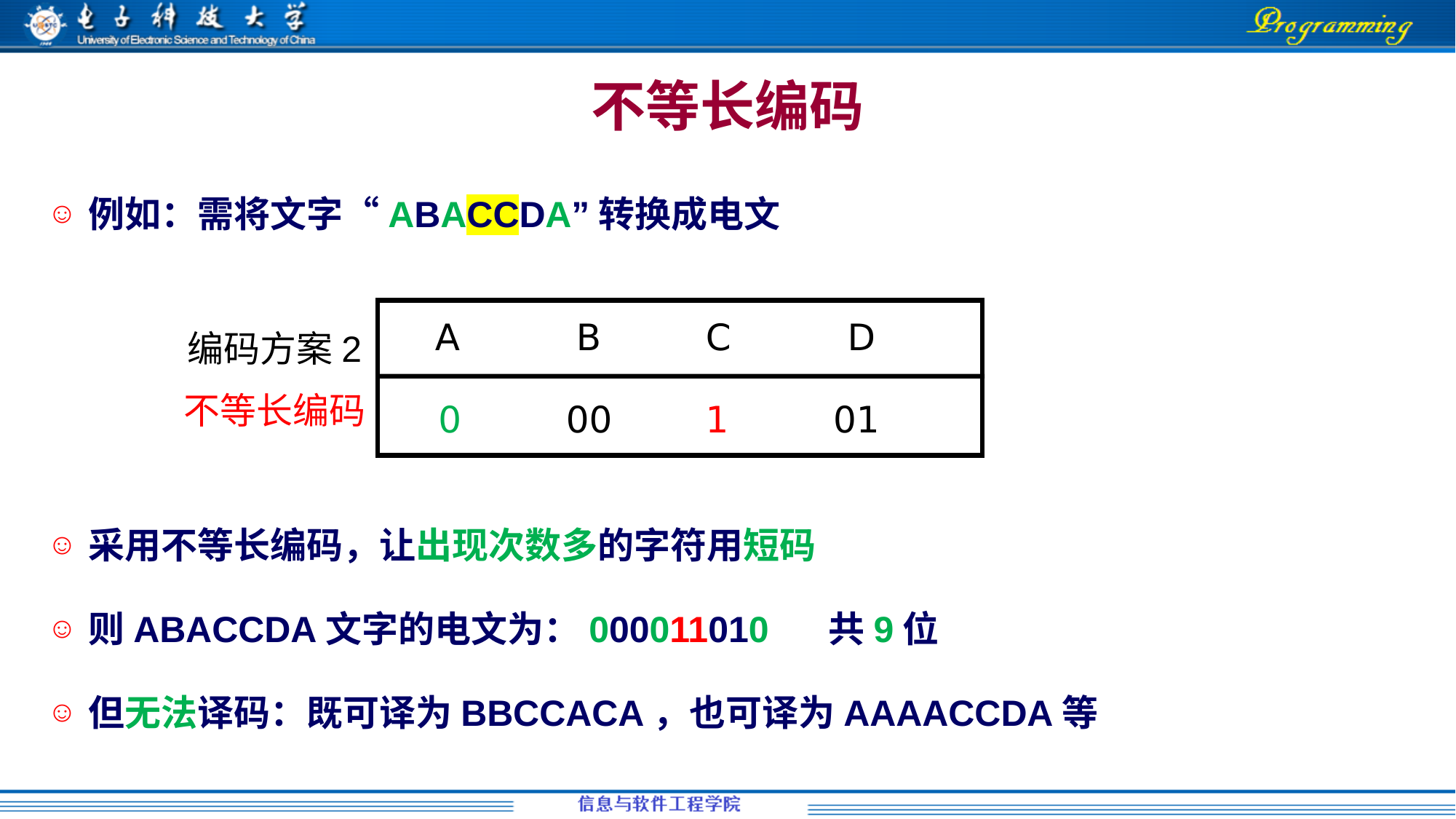

# 不等长编码
例如：需将文字“ABACCDA”转换成电文

    A          B         C          D
编码方案2
不等长编码
    0         00        1         01
采用不等长编码，让出现次数多的字符用短码
则ABACCDA文字的电文为：000011010     共9位
但无法译码：既可译为BBCCACA，也可译为AAAACCDA等